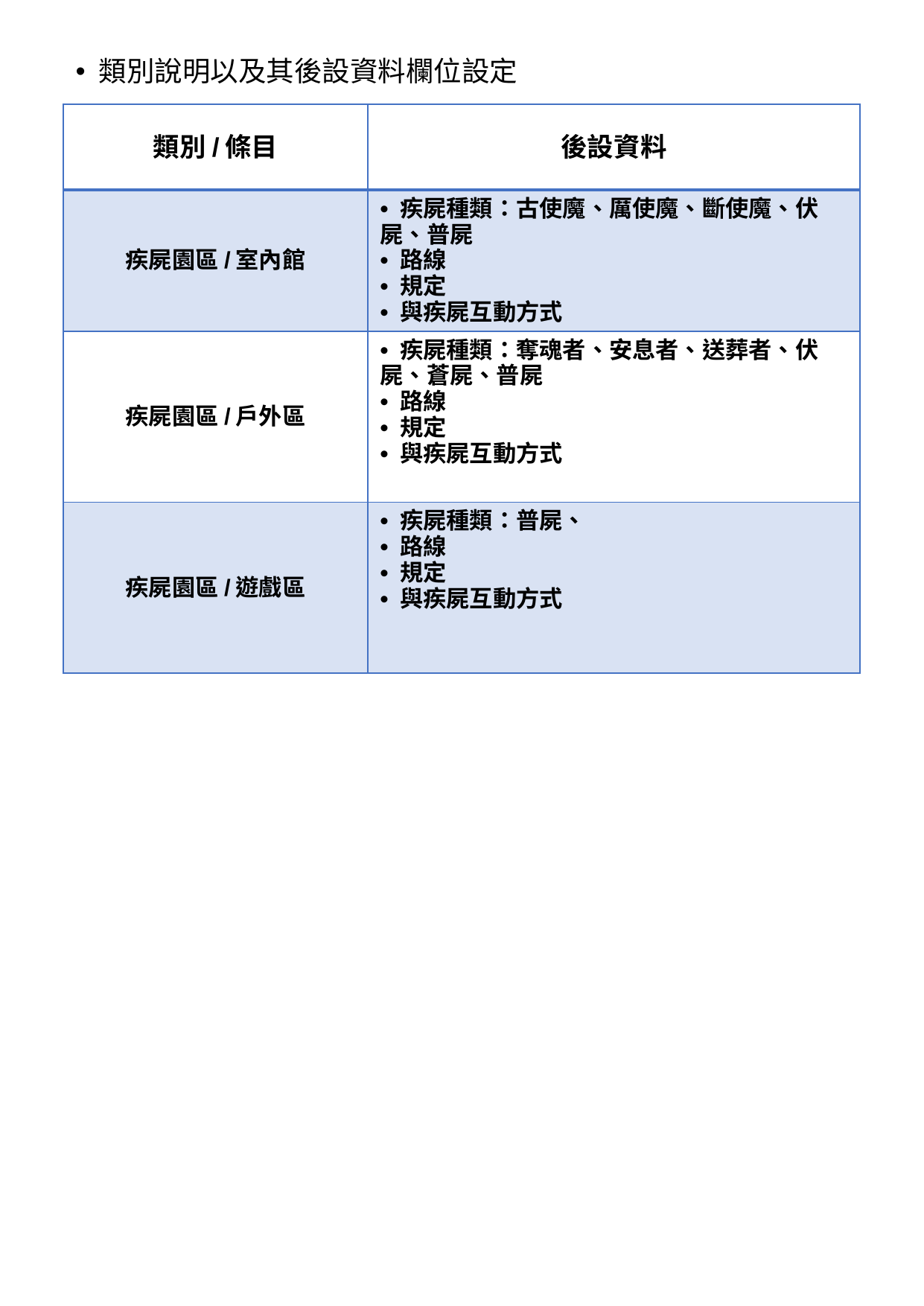

類別說明以及其後設資料欄位設定
| 類別/條目 | 後設資料 |
| --- | --- |
| 疾屍園區/室內館 | • 疾屍種類：古使魔、厲使魔、斷使魔、伏屍、普屍 • 路線 • 規定 • 與疾屍互動方式 |
| 疾屍園區/戶外區 | • 疾屍種類：奪魂者、安息者、送葬者、伏屍、蒼屍、普屍 • 路線 • 規定 • 與疾屍互動方式 |
| 疾屍園區/遊戲區 | • 疾屍種類：普屍、 • 路線 • 規定 • 與疾屍互動方式 |